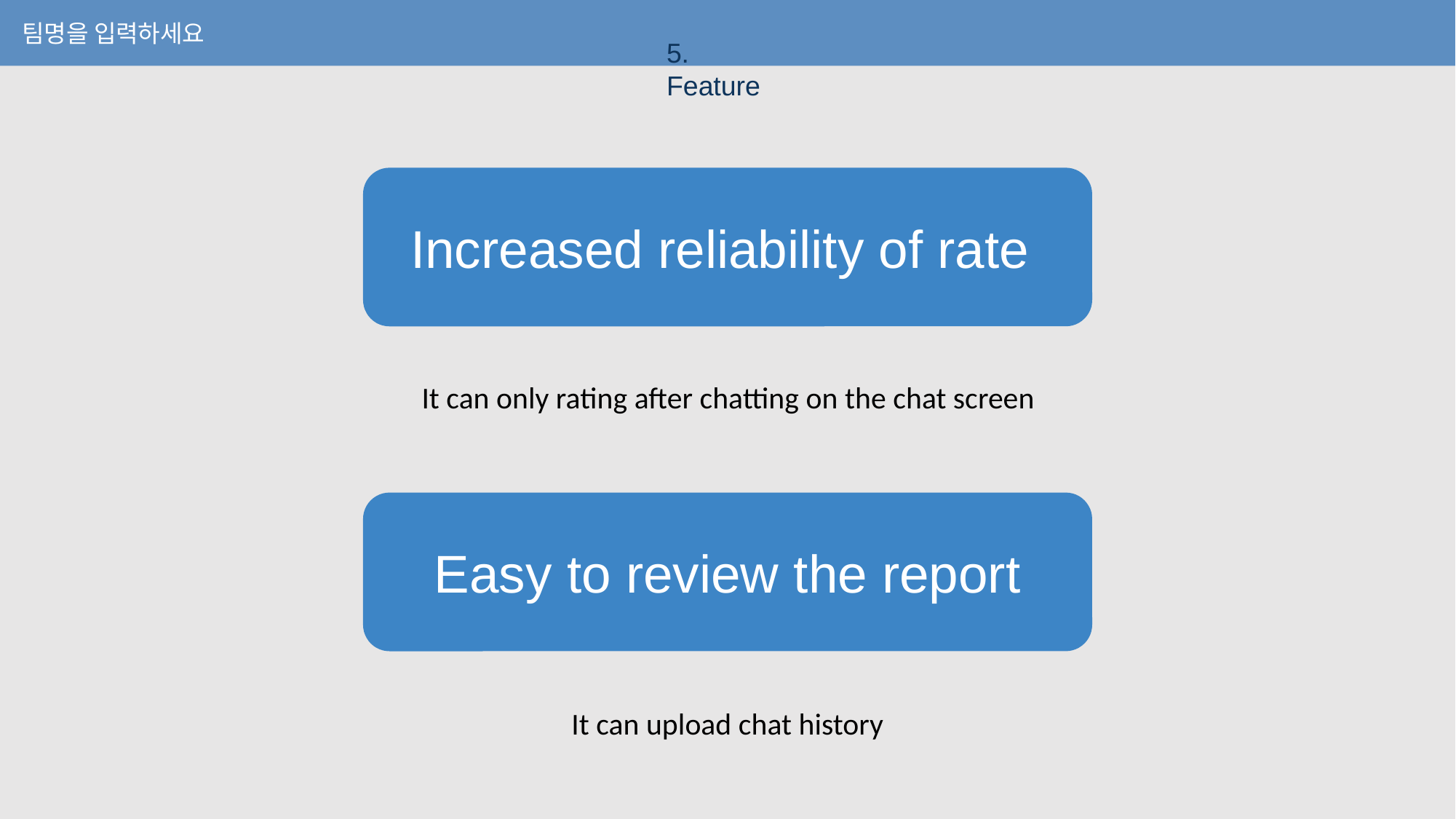

팀명을 입력하세요
5. Feature
Increased reliability of rate
It can only rating after chatting on the chat screen

Easy to review the report
It can upload chat history